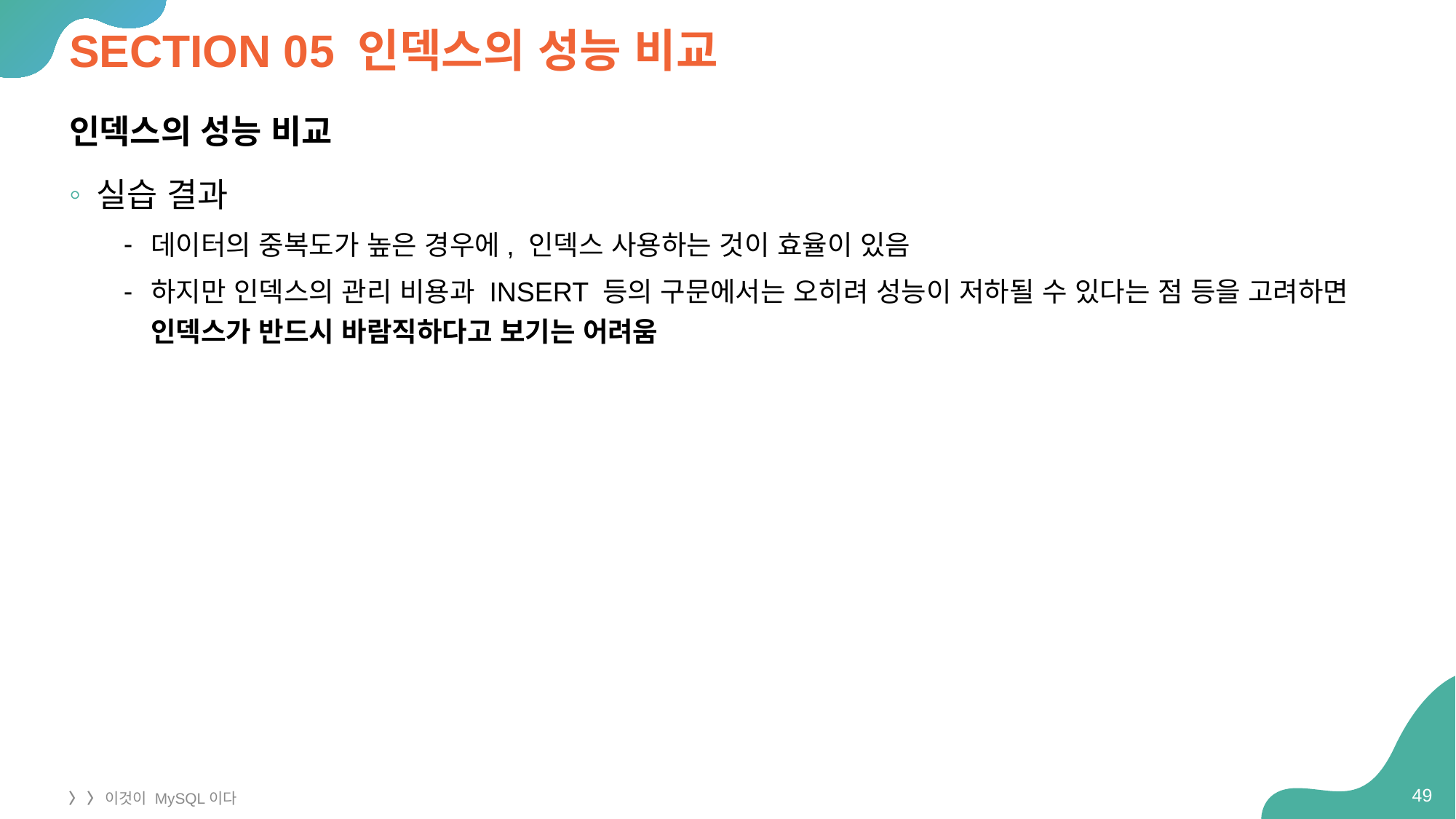

# SECTION 05 인덱스의 성능 비교
인덱스의 성능 비교
실습 결과
데이터의 중복도가 높은 경우에, 인덱스 사용하는 것이 효율이 있음
하지만 인덱스의 관리 비용과 INSERT 등의 구문에서는 오히려 성능이 저하될 수 있다는 점 등을 고려하면 인덱스가 반드시 바람직하다고 보기는 어려움

49
〉 〉 이것이 MySQL이다